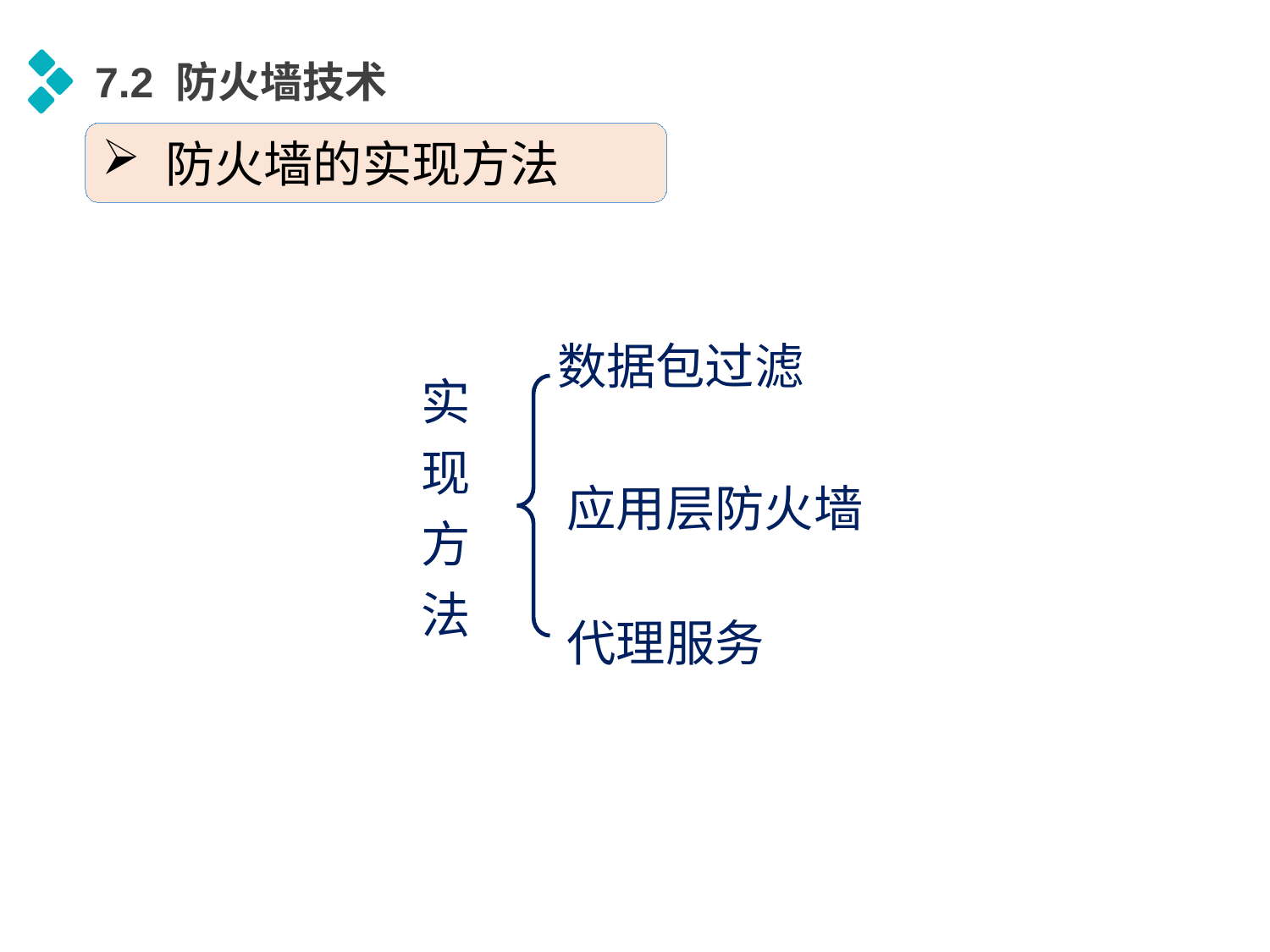

7.2 防火墙技术

防火墙的实现方法
数据包过滤
实现方法

应用层防火墙
代理服务